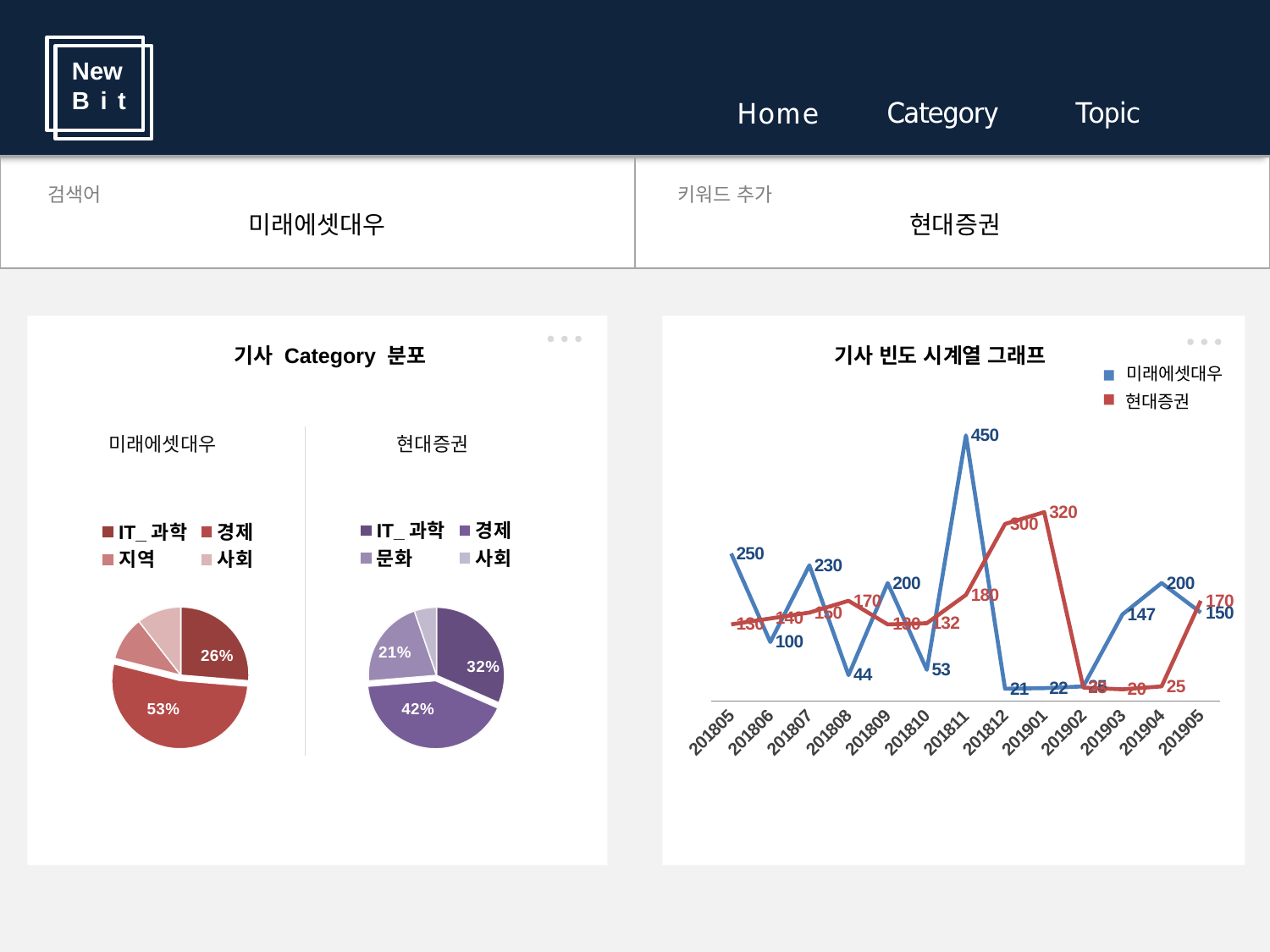

New
Bit

Category
Topic
Home

검색어
키워드 추가
미래에셋대우
현대증권

기사 Category 분포

기사 빈도 시계열 그래프

미래에셋대우

현대증권

### Chart

| Category | 계열 1 | 계열 2 |
|---|---|---|
| 201805 | 250.0 | 130.0 |
| 201806 | 100.0 | 140.0 |
| 201807 | 230.0 | 150.0 |
| 201808 | 44.0 | 170.0 |
| 201809 | 200.0 | 130.0 |
| 201810 | 53.0 | 132.0 |
| 201811 | 450.0 | 180.0 |
| 201812 | 21.0 | 300.0 |
| 201901 | 22.0 | 320.0 |
| 201902 | 25.0 | 23.0 |
| 201903 | 147.0 | 20.0 |
| 201904 | 200.0 | 25.0 |
| 201905 | 150.0 | 170.0 |
미래에셋대우
현대증권

### Chart

| Category | 열2 | 열1 |
|---|---|---|
| IT_과학 | 30.0 | None |
| 경제 | 40.0 | None |
| 문화 | 20.0 | None |
| 사회 | 5.0 | None |

### Chart

| Category | 빈도 | 열1 |
|---|---|---|
| IT_과학 | 25.0 | 30.0 |
| 경제 | 50.0 | 40.0 |
| 지역 | 10.0 | 20.0 |
| 사회 | 10.0 | 5.0 |